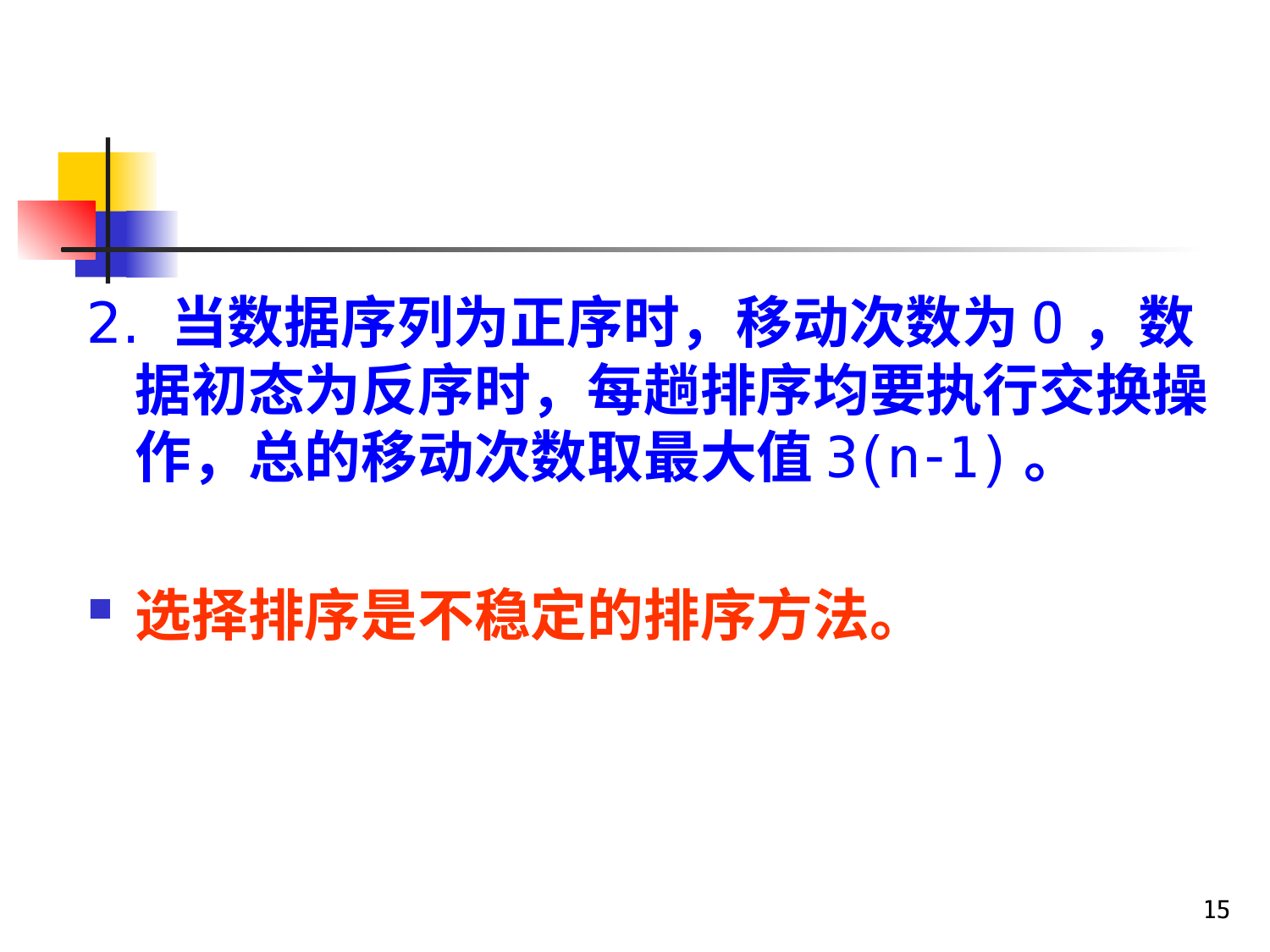

#
2. 当数据序列为正序时，移动次数为0，数据初态为反序时，每趟排序均要执行交换操作，总的移动次数取最大值3(n-1)。

选择排序是不稳定的排序方法。
15